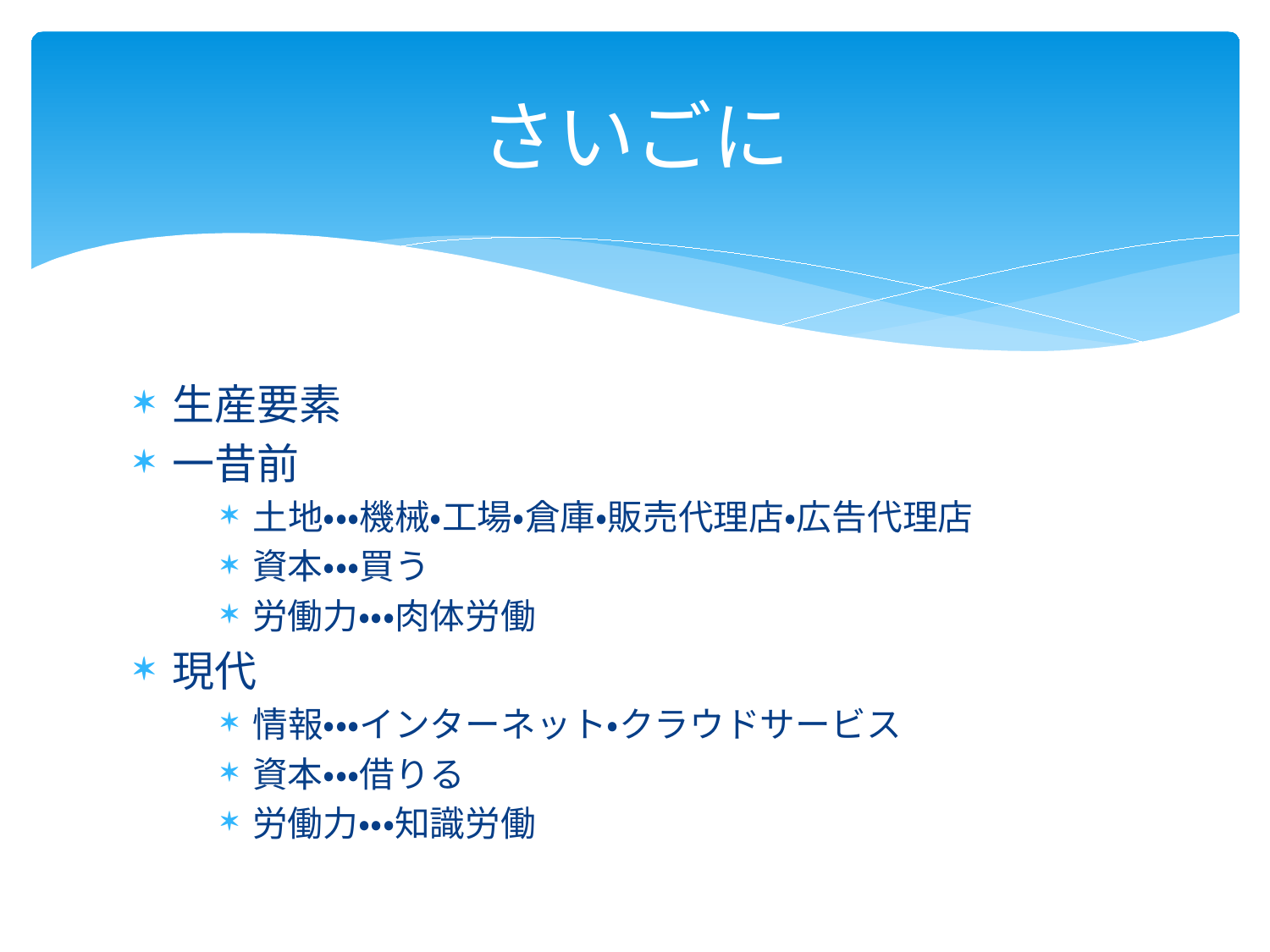

# さいごに
生産要素
一昔前
土地・・・機械・工場・倉庫・販売代理店・広告代理店
資本・・・買う
労働力・・・肉体労働
現代
情報・・・インターネット・クラウドサービス
資本・・・借りる
労働力・・・知識労働